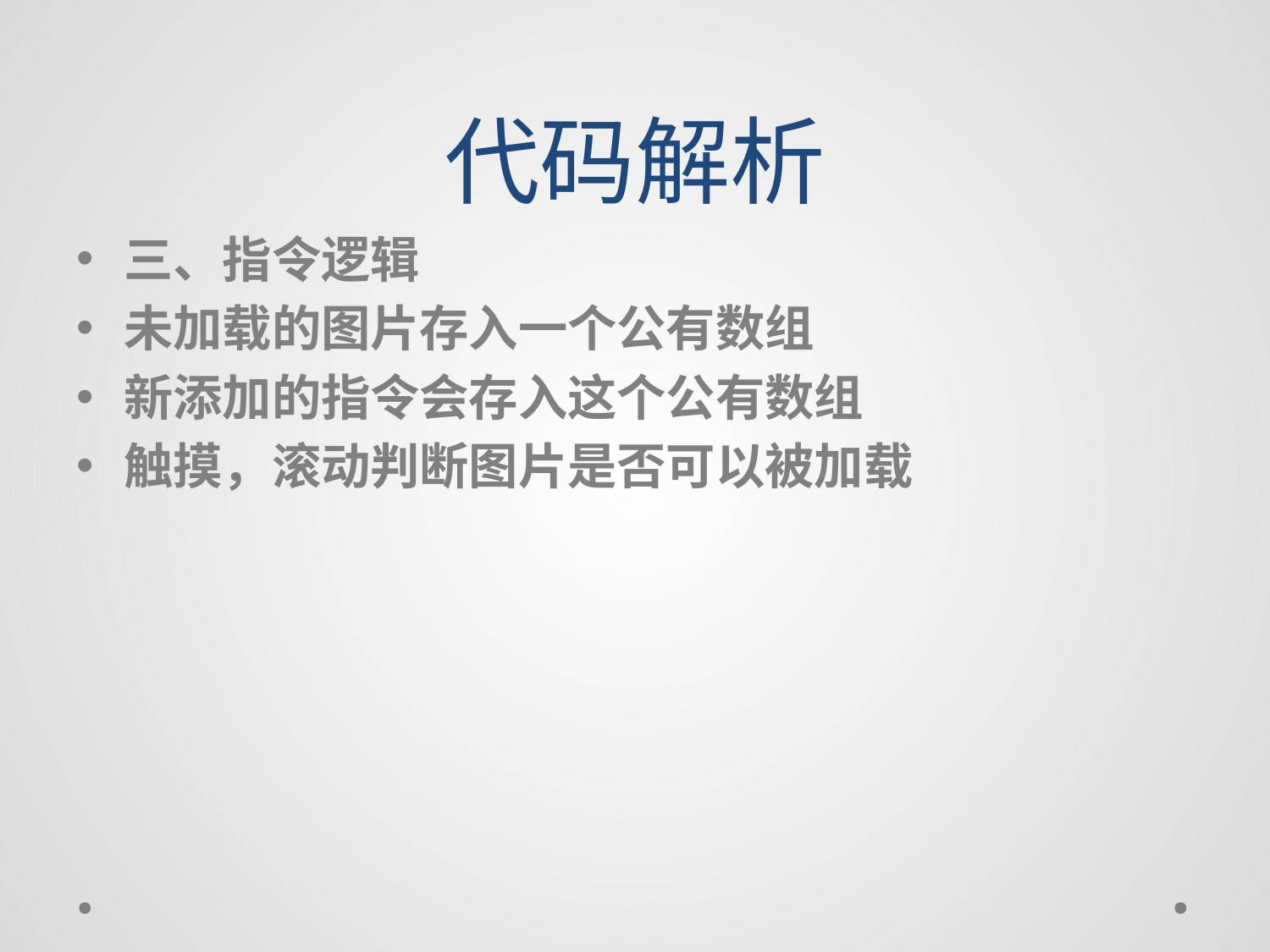

# 代码解析
三、指令逻辑
未加载的图片存入一个公有数组
新添加的指令会存入这个公有数组
触摸，滚动判断图片是否可以被加载